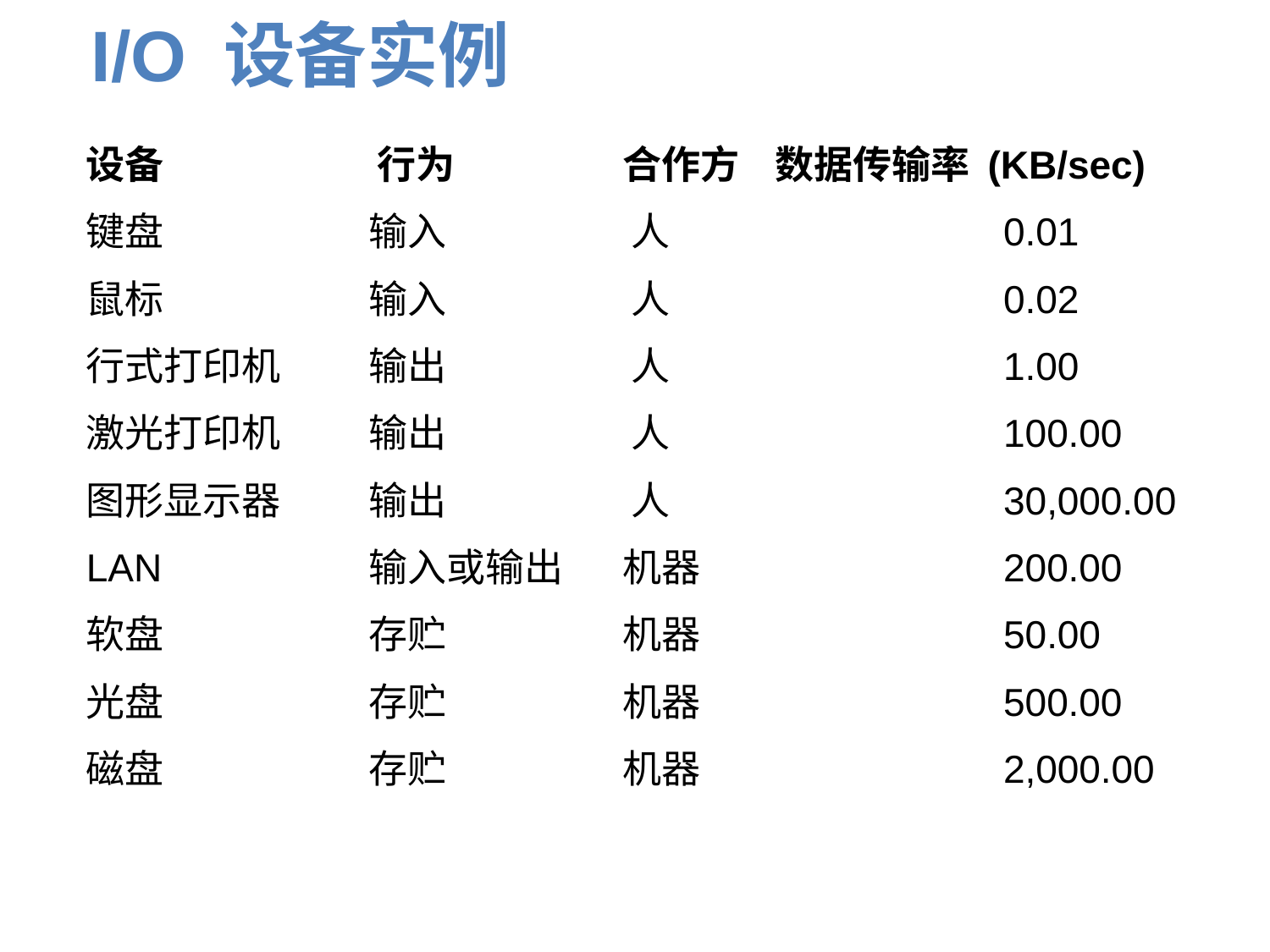

I/O 设备实例
设备		 行为	    	合作方    数据传输率 (KB/sec)
键盘	    	输入		 人		    	0.01
鼠标		输入		 人		    	0.02
行式打印机	输出		 人		     	1.00
激光打印机	输出		 人		     	100.00
图形显示器	输出		 人			30,000.00
LAN	   	输入或输出	机器		     	200.00
软盘	    	存贮	 	机器		    	50.00
光盘	    	存贮	   	机器		     	500.00
磁盘	    	存贮	    	机器		  	2,000.00